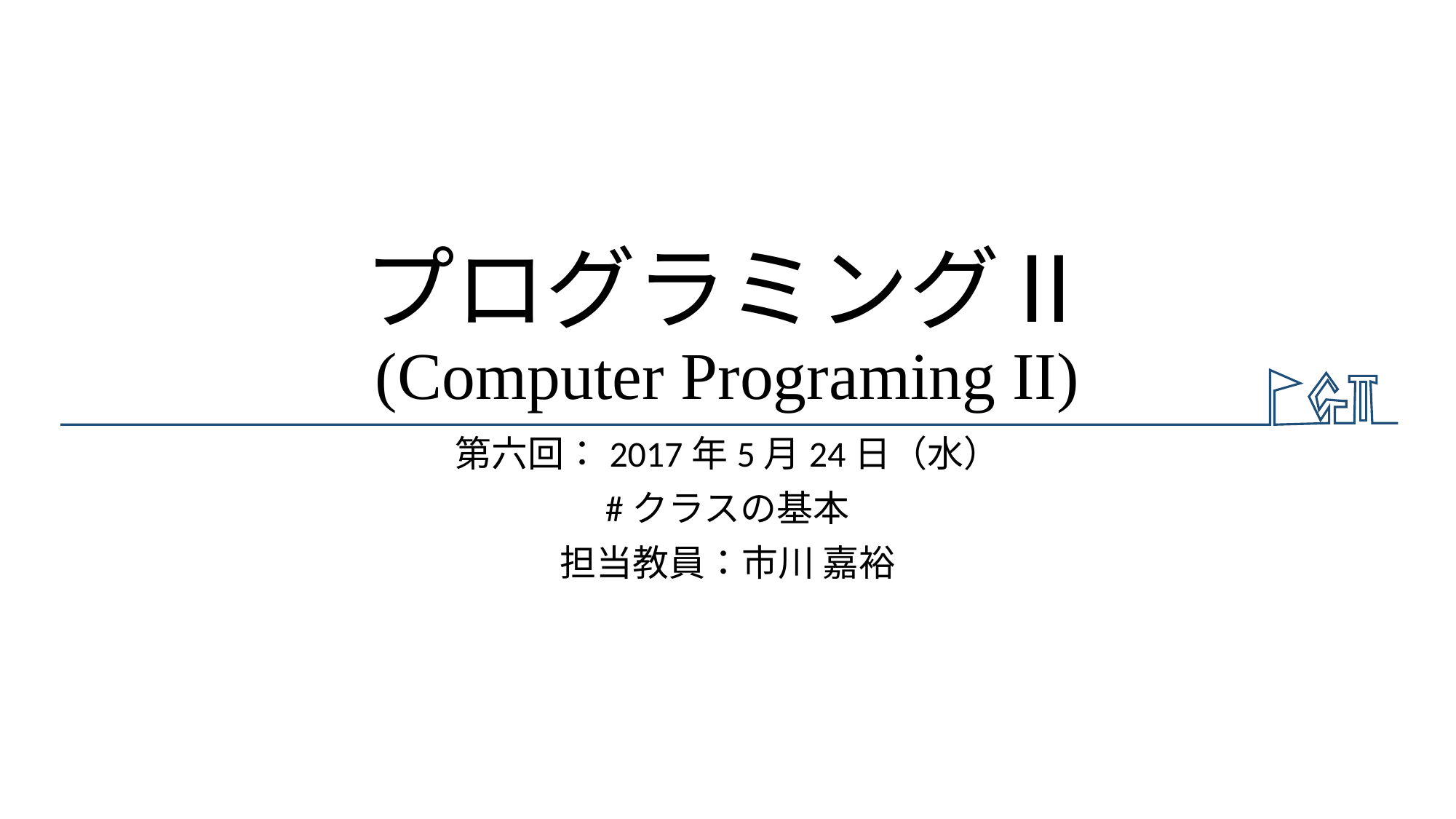

# プログラミングⅡ (Computer Programing II)
第六回：2017年5月24日（水）
#クラスの基本
担当教員：市川 嘉裕